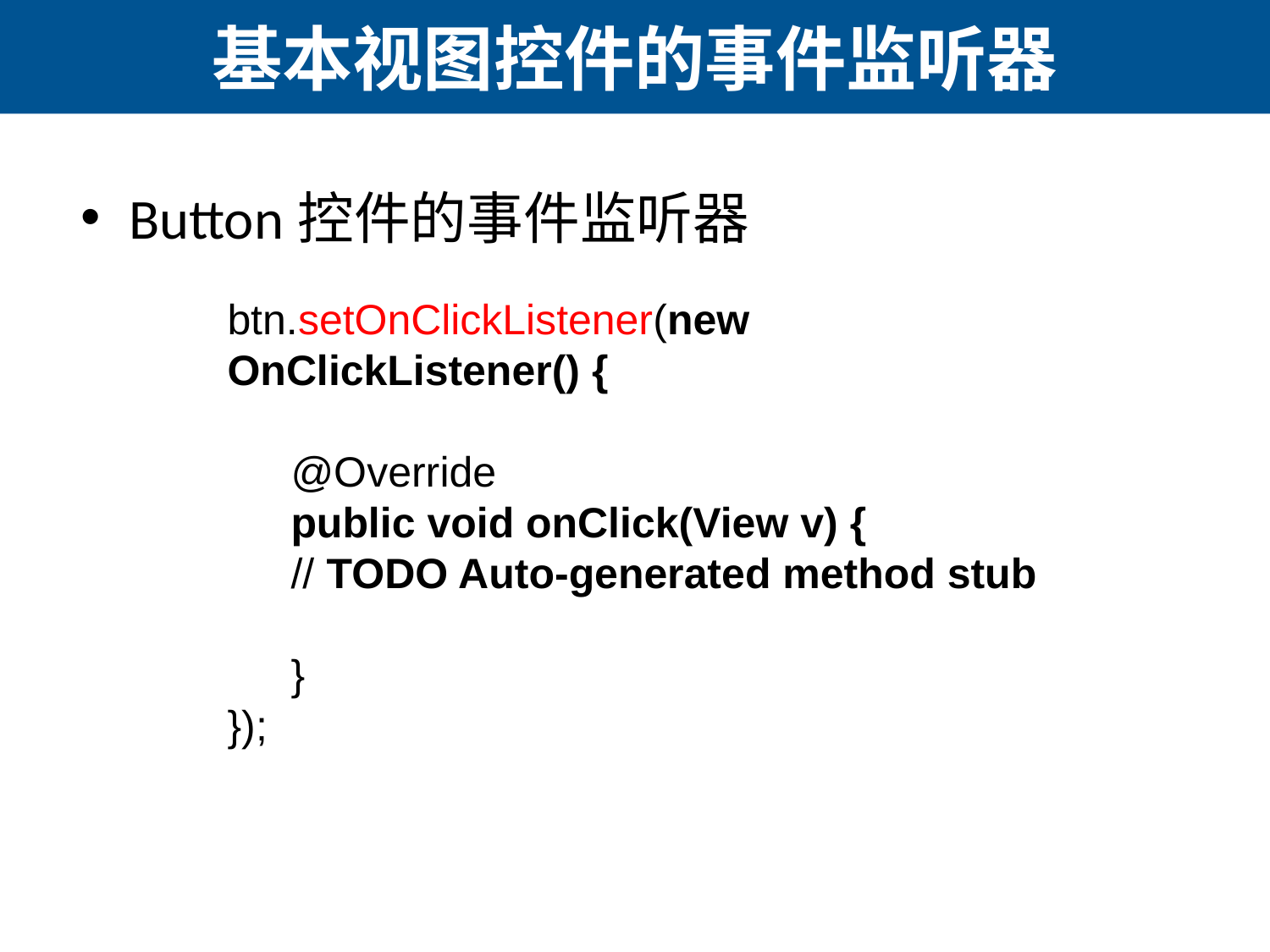

# 基本视图控件的事件监听器
Button控件的事件监听器
btn.setOnClickListener(new OnClickListener() {

@Override
public void onClick(View v) {
// TODO Auto-generated method stub

}
});